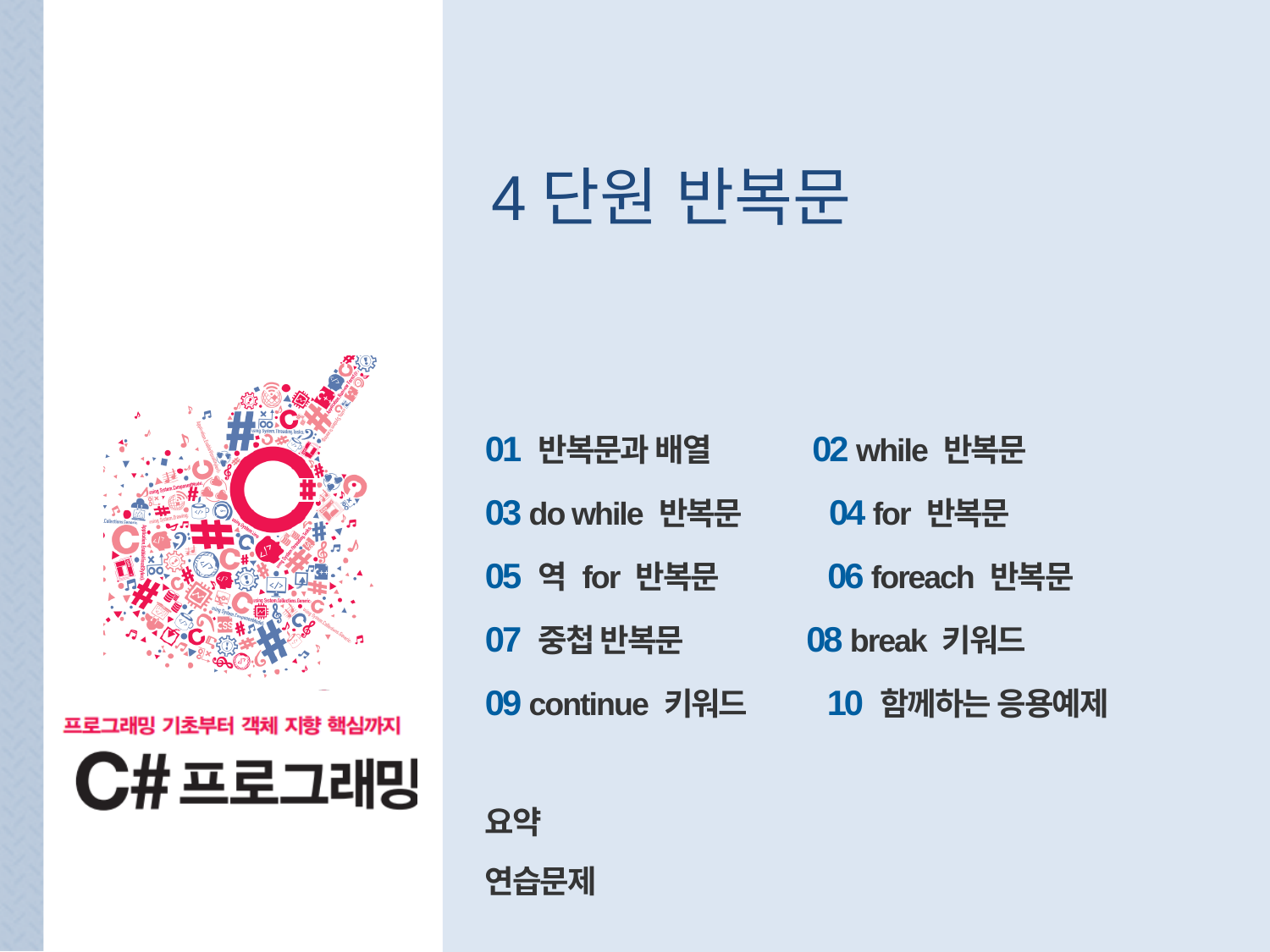

4단원 반복문
01 반복문과 배열             02 while 반복문
03 do while 반복문           04 for 반복문
05 역 for 반복문              06 foreach 반복문
07 중첩 반복문                08 break 키워드
09 continue 키워드          10 함께하는 응용예제

요약
연습문제